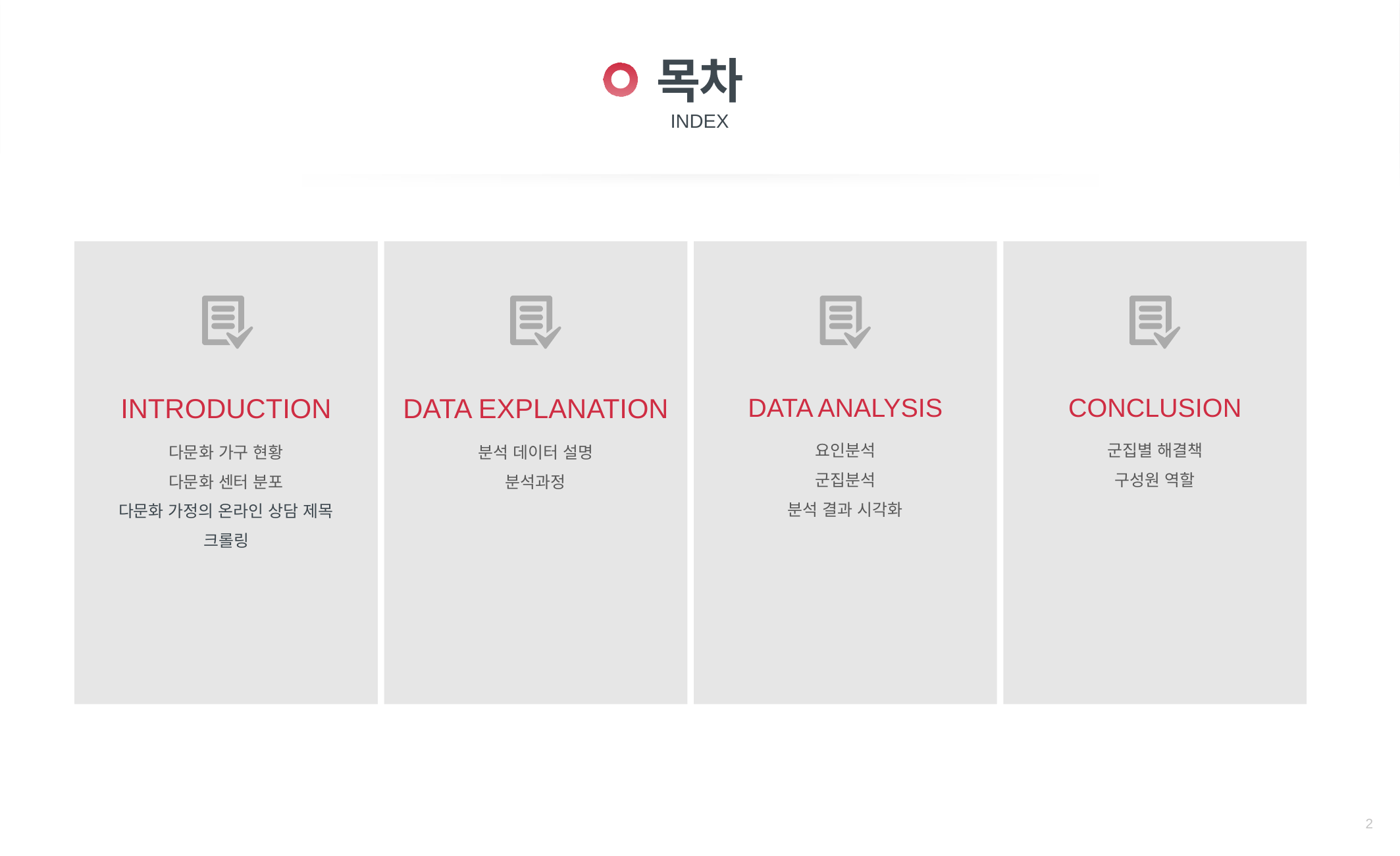

목차

INDEX

DATA EXPLANATION

분석 데이터 설명
분석과정

INTRODUCTION

다문화 가구 현황
다문화 센터 분포
다문화 가정의 온라인 상담 제목 크롤링

DATA ANALYSIS

요인분석
군집분석
분석 결과 시각화

CONCLUSION

군집별 해결책
구성원 역할

2